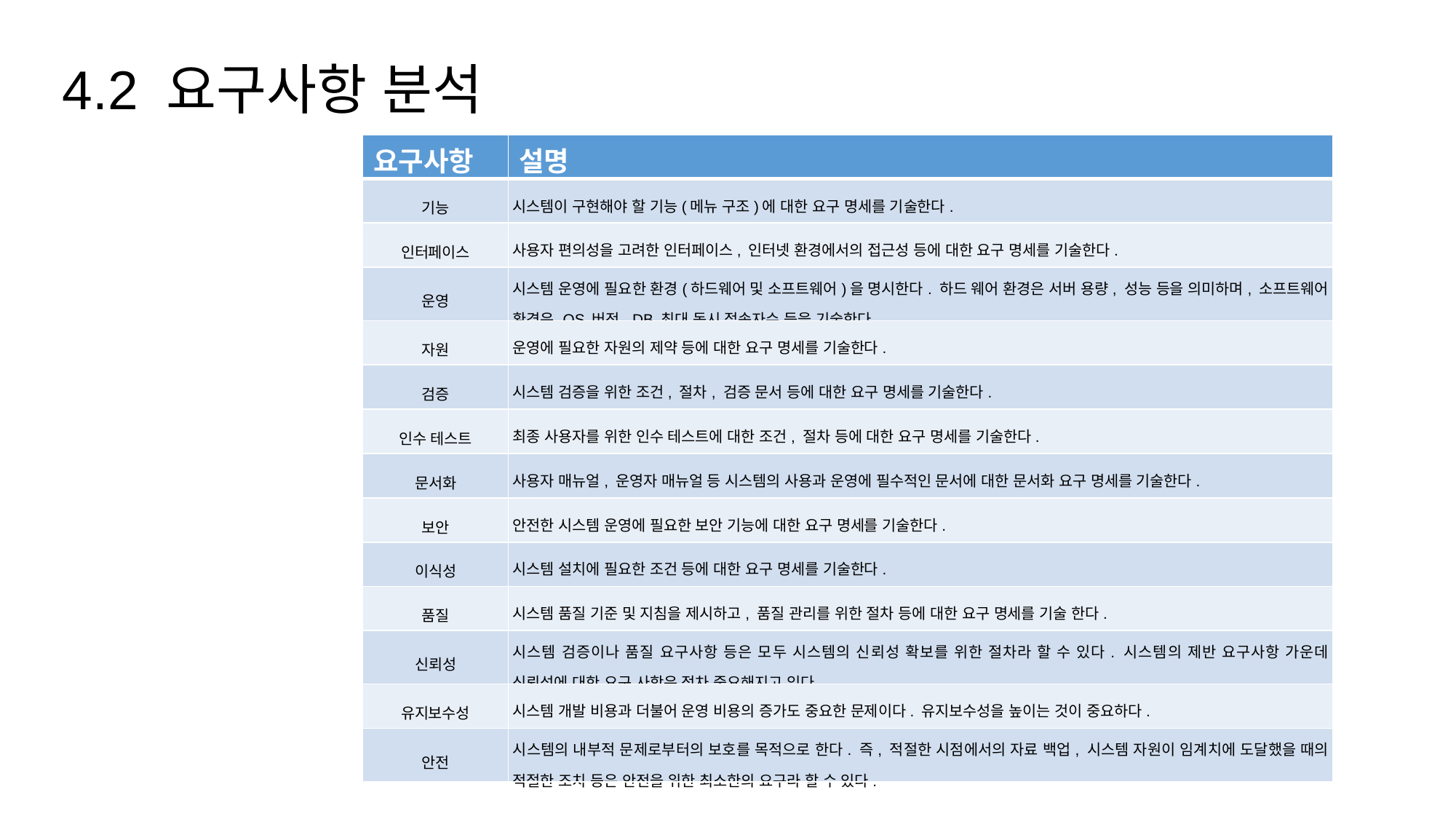

4.2 요구사항 분석
| 요구사항 | 설명 |
| --- | --- |
| 기능 | 시스템이 구현해야 할 기능(메뉴 구조)에 대한 요구 명세를 기술한다. |
| 인터페이스 | 사용자 편의성을 고려한 인터페이스, 인터넷 환경에서의 접근성 등에 대한 요구 명세를 기술한다. |
| 운영 | 시스템 운영에 필요한 환경(하드웨어 및 소프트웨어)을 명시한다. 하드 웨어 환경은 서버 용량, 성능 등을 의미하며, 소프트웨어 환경은 OS 버전, DB 최대 동시 접속자수 등을 기술한다. |
| 자원 | 운영에 필요한 자원의 제약 등에 대한 요구 명세를 기술한다. |
| 검증 | 시스템 검증을 위한 조건, 절차, 검증 문서 등에 대한 요구 명세를 기술한다. |
| 인수 테스트 | 최종 사용자를 위한 인수 테스트에 대한 조건, 절차 등에 대한 요구 명세를 기술한다. |
| 문서화 | 사용자 매뉴얼, 운영자 매뉴얼 등 시스템의 사용과 운영에 필수적인 문서에 대한 문서화 요구 명세를 기술한다. |
| 보안 | 안전한 시스템 운영에 필요한 보안 기능에 대한 요구 명세를 기술한다. |
| 이식성 | 시스템 설치에 필요한 조건 등에 대한 요구 명세를 기술한다. |
| 품질 | 시스템 품질 기준 및 지침을 제시하고, 품질 관리를 위한 절차 등에 대한 요구 명세를 기술 한다. |
| 신뢰성 | 시스템 검증이나 품질 요구사항 등은 모두 시스템의 신뢰성 확보를 위한 절차라 할 수 있다. 시스템의 제반 요구사항 가운데 신뢰성에 대한 요구 사항은 점차 중요해지고 있다. |
| 유지보수성 | 시스템 개발 비용과 더불어 운영 비용의 증가도 중요한 문제이다. 유지보수성을 높이는 것이 중요하다. |
| 안전 | 시스템의 내부적 문제로부터의 보호를 목적으로 한다. 즉, 적절한 시점에서의 자료 백업, 시스템 자원이 임계치에 도달했을 때의 적절한 조치 등은 안전을 위한 최소한의 요구라 할 수 있다. |